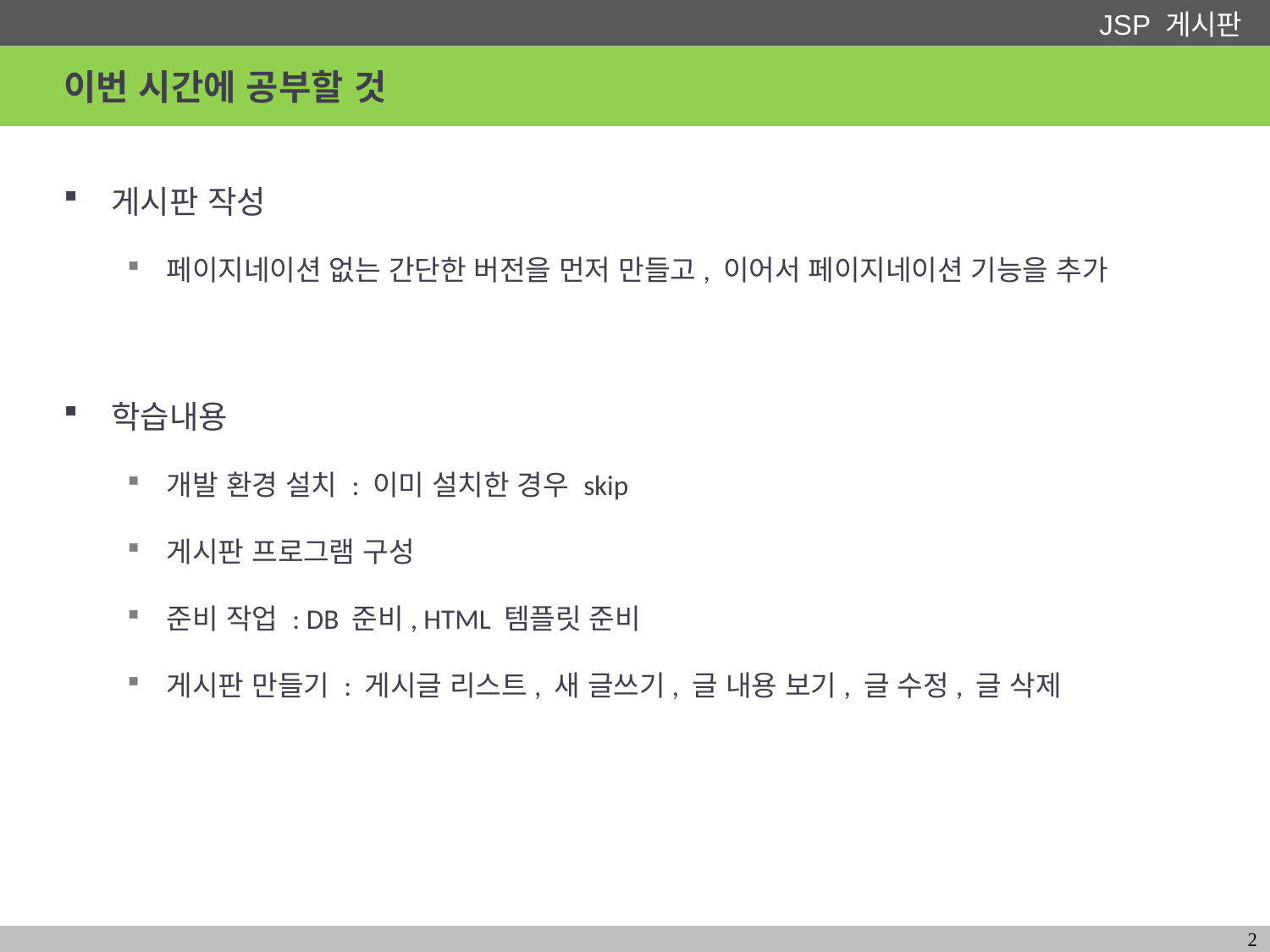

# 이번 시간에 공부할 것
게시판 작성
페이지네이션 없는 간단한 버전을 먼저 만들고, 이어서 페이지네이션 기능을 추가

학습내용
개발 환경 설치 : 이미 설치한 경우 skip
게시판 프로그램 구성
준비 작업 : DB 준비, HTML 템플릿 준비
게시판 만들기 : 게시글 리스트, 새 글쓰기, 글 내용 보기, 글 수정, 글 삭제
2